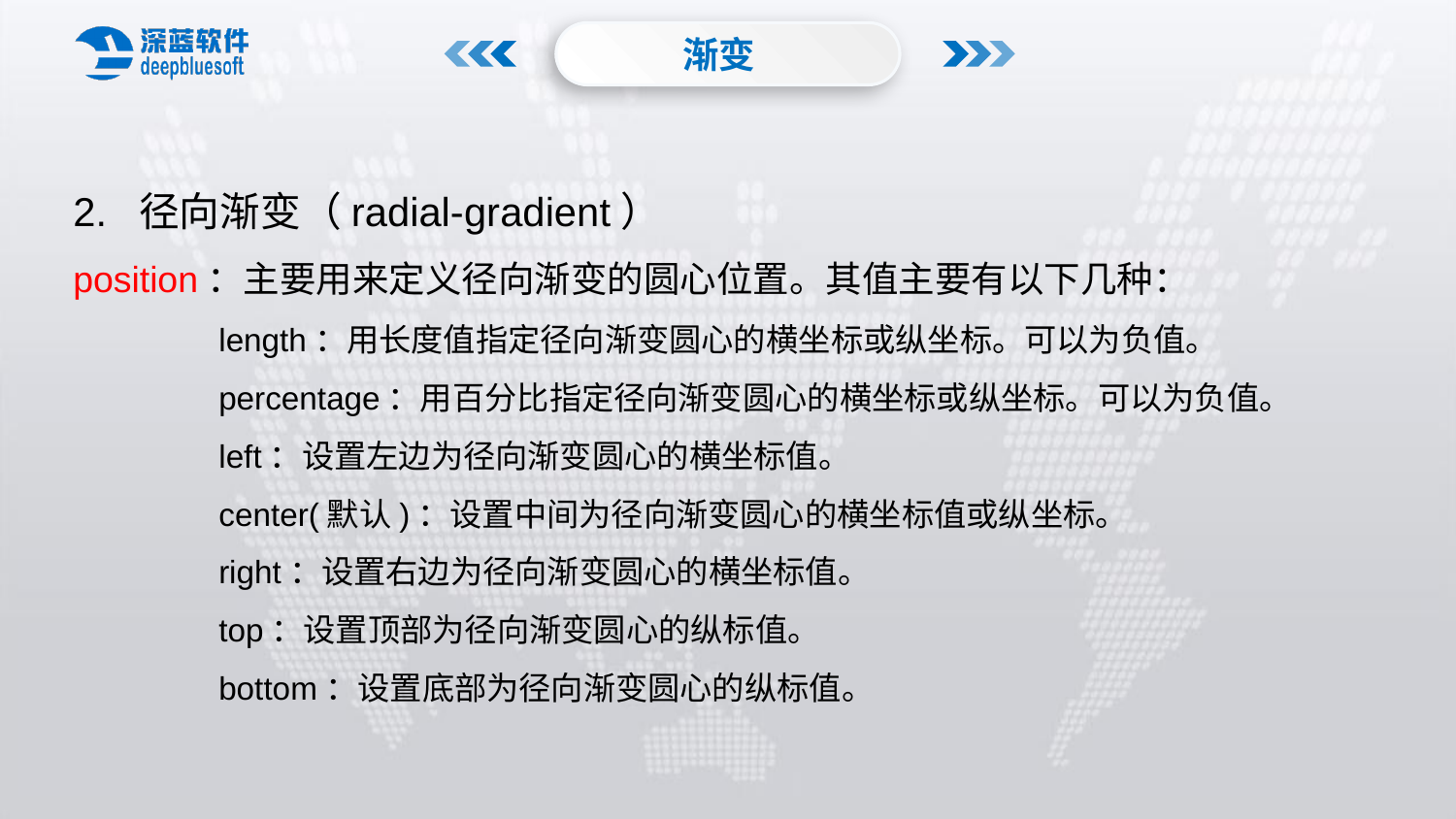

渐变

2.  径向渐变（radial-gradient）
position：主要用来定义径向渐变的圆心位置。其值主要有以下几种：
length：用长度值指定径向渐变圆心的横坐标或纵坐标。可以为负值。
percentage：用百分比指定径向渐变圆心的横坐标或纵坐标。可以为负值。
left：设置左边为径向渐变圆心的横坐标值。
center(默认)：设置中间为径向渐变圆心的横坐标值或纵坐标。
right：设置右边为径向渐变圆心的横坐标值。
top：设置顶部为径向渐变圆心的纵标值。
bottom：设置底部为径向渐变圆心的纵标值。